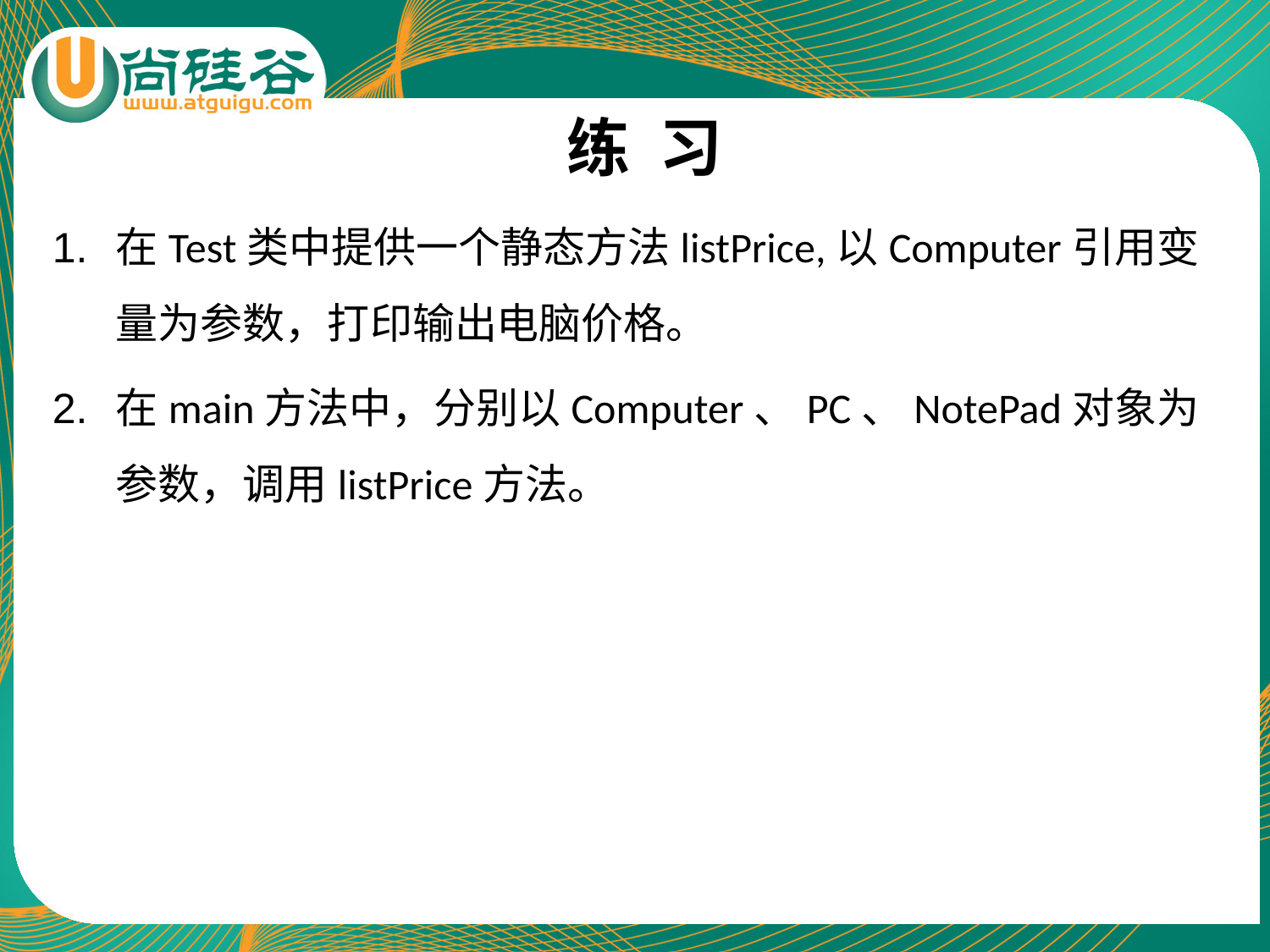

# 练  习
在Test类中提供一个静态方法listPrice,以Computer引用变量为参数，打印输出电脑价格。
在main方法中，分别以Computer、PC、NotePad对象为参数，调用listPrice方法。